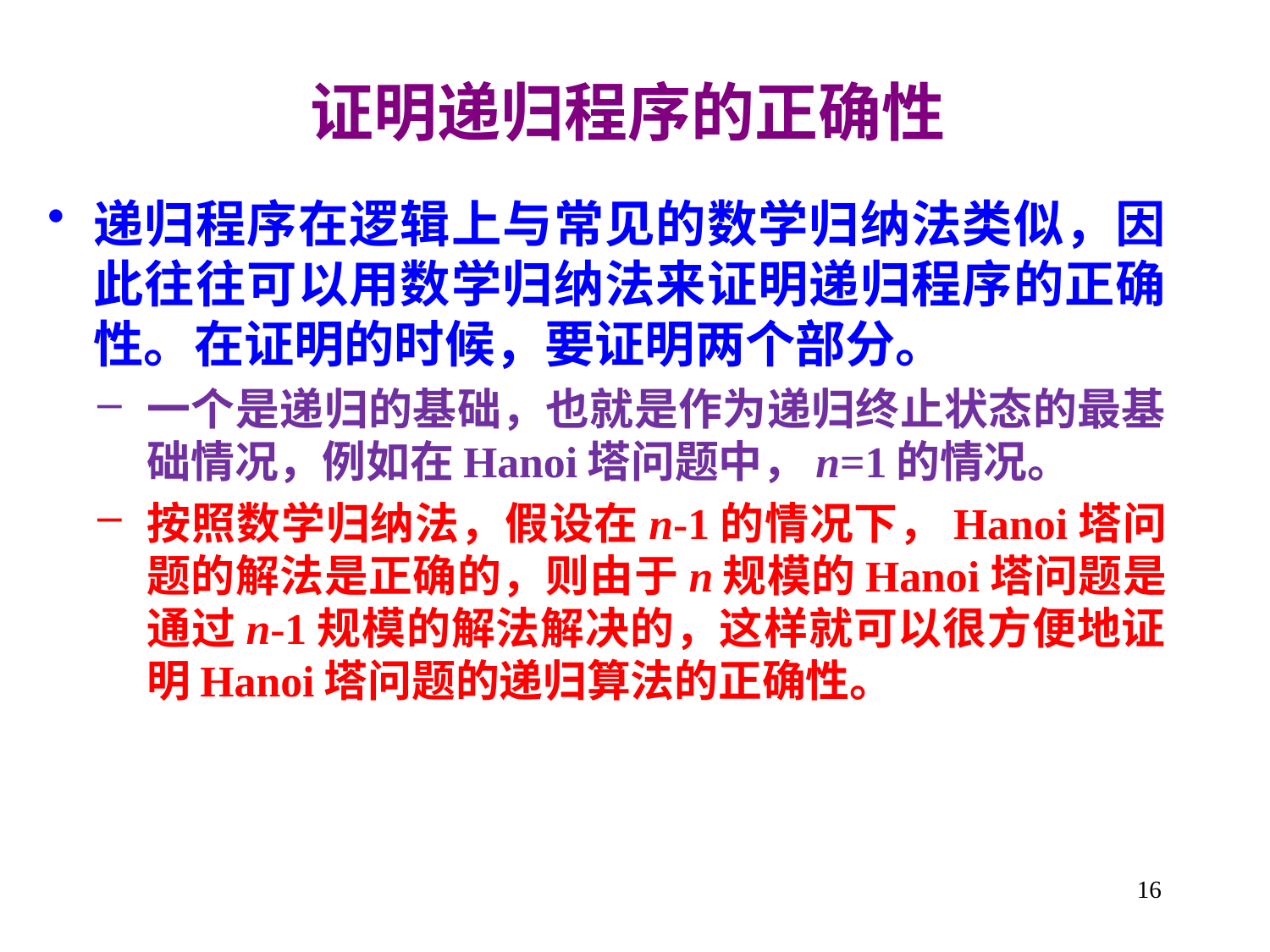

证明递归程序的正确性
递归程序在逻辑上与常见的数学归纳法类似，因此往往可以用数学归纳法来证明递归程序的正确性。在证明的时候，要证明两个部分。
一个是递归的基础，也就是作为递归终止状态的最基础情况，例如在Hanoi塔问题中，n=1的情况。
按照数学归纳法，假设在n-1的情况下，Hanoi塔问题的解法是正确的，则由于n规模的Hanoi塔问题是通过n-1规模的解法解决的，这样就可以很方便地证明Hanoi塔问题的递归算法的正确性。
16